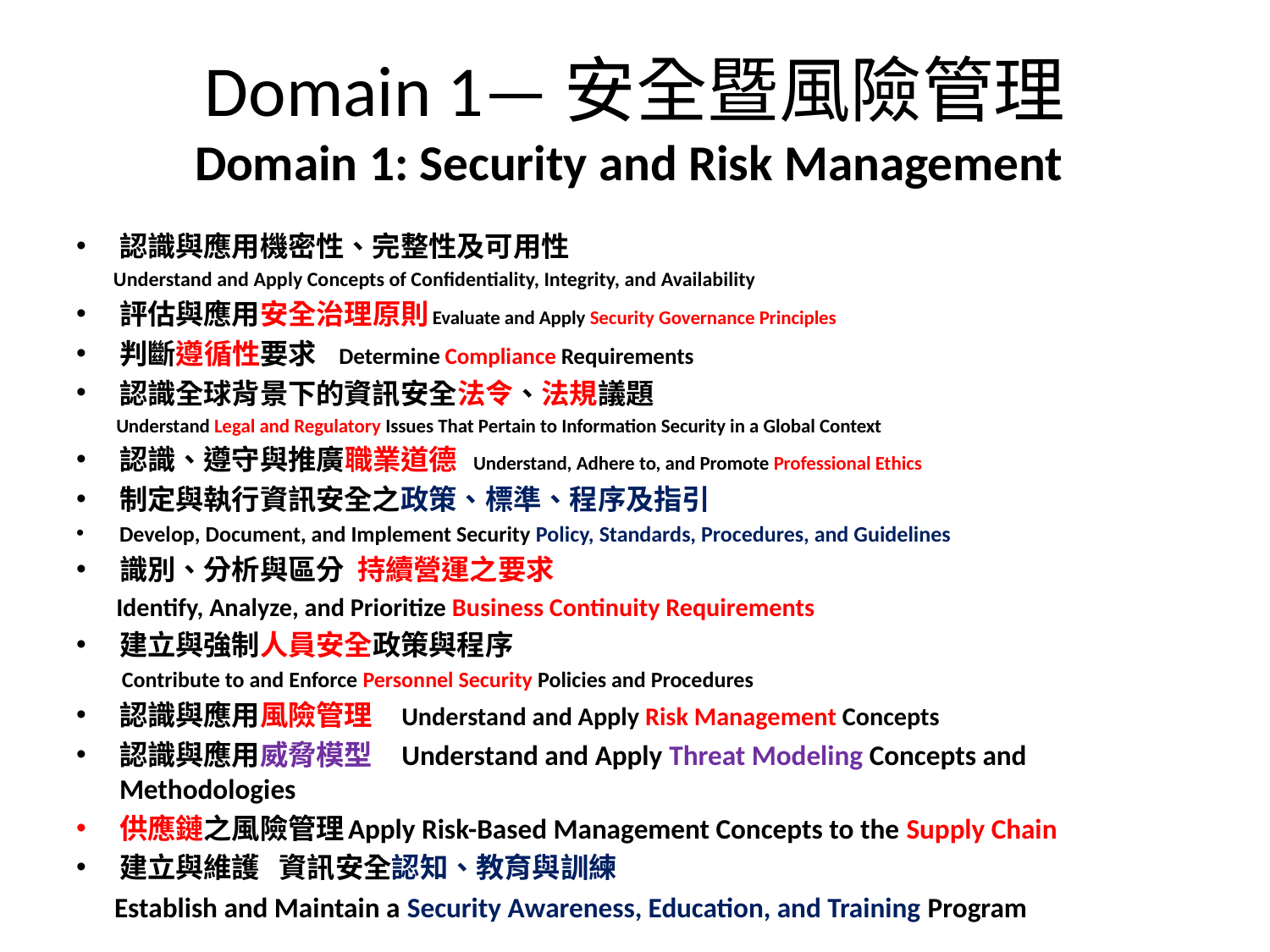

# Domain 1—安全暨風險管理 Domain 1: Security and Risk Management
認識與應用機密性、完整性及可用性
        Understand and Apply Concepts of Confidentiality, Integrity, and Availability
評估與應用安全治理原則Evaluate and Apply Security Governance Principles
判斷遵循性要求   Determine Compliance Requirements
認識全球背景下的資訊安全法令、法規議題
         Understand Legal and Regulatory Issues That Pertain to Information Security in a Global Context
認識、遵守與推廣職業道德  Understand, Adhere to, and Promote Professional Ethics
制定與執行資訊安全之政策、標準、程序及指引
Develop, Document, and Implement Security Policy, Standards, Procedures, and Guidelines
識別、分析與區分  持續營運之要求
       Identify, Analyze, and Prioritize Business Continuity Requirements
建立與強制人員安全政策與程序
         Contribute to and Enforce Personnel Security Policies and Procedures
認識與應用風險管理    Understand and Apply Risk Management Concepts
認識與應用威脅模型    Understand and Apply Threat Modeling Concepts and Methodologies
供應鏈之風險管理Apply Risk-Based Management Concepts to the Supply Chain
建立與維護   資訊安全認知、教育與訓練
      Establish and Maintain a Security Awareness, Education, and Training Program